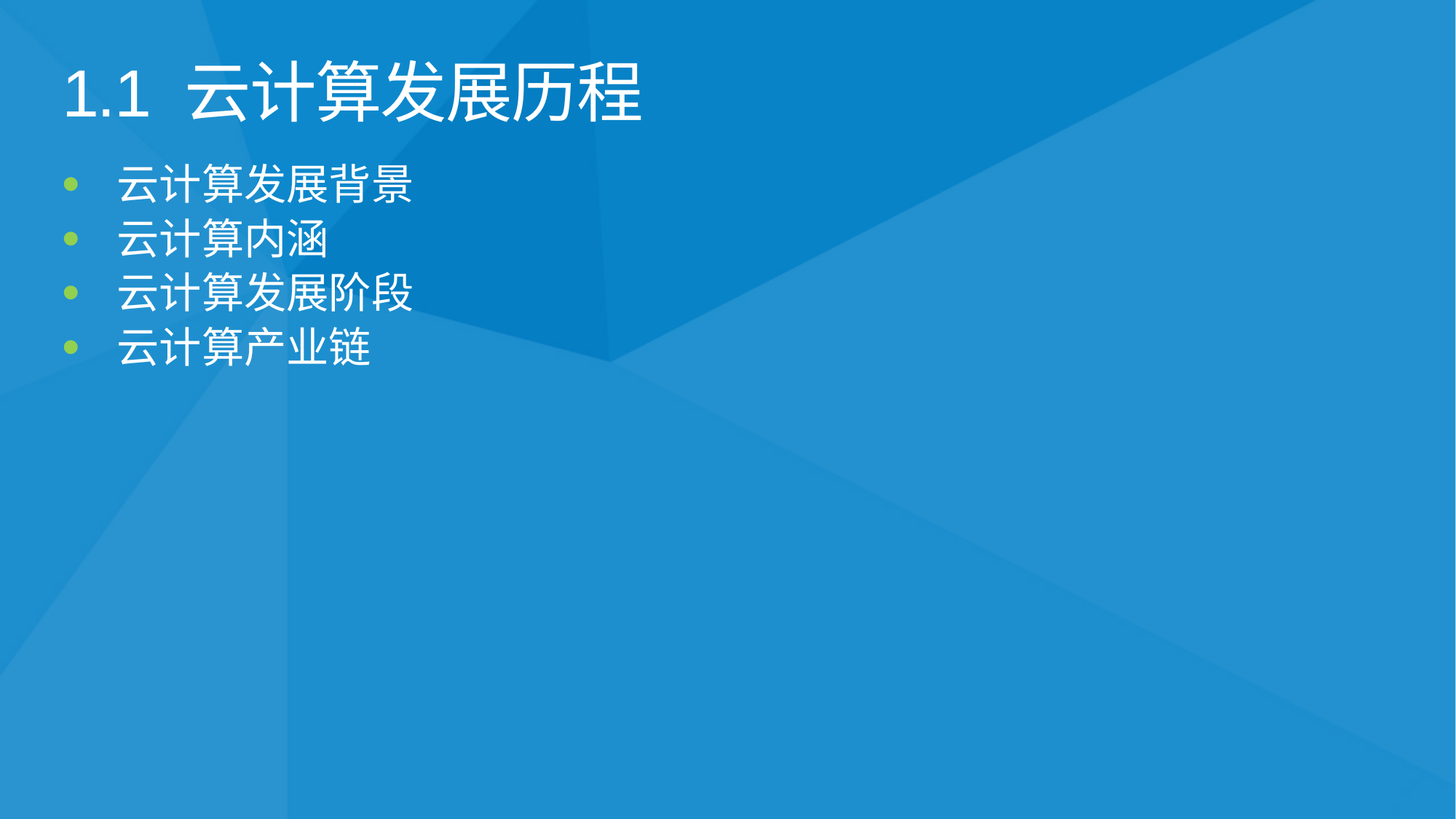

# 1.1 云计算发展历程
云计算发展背景
云计算内涵
云计算发展阶段
云计算产业链